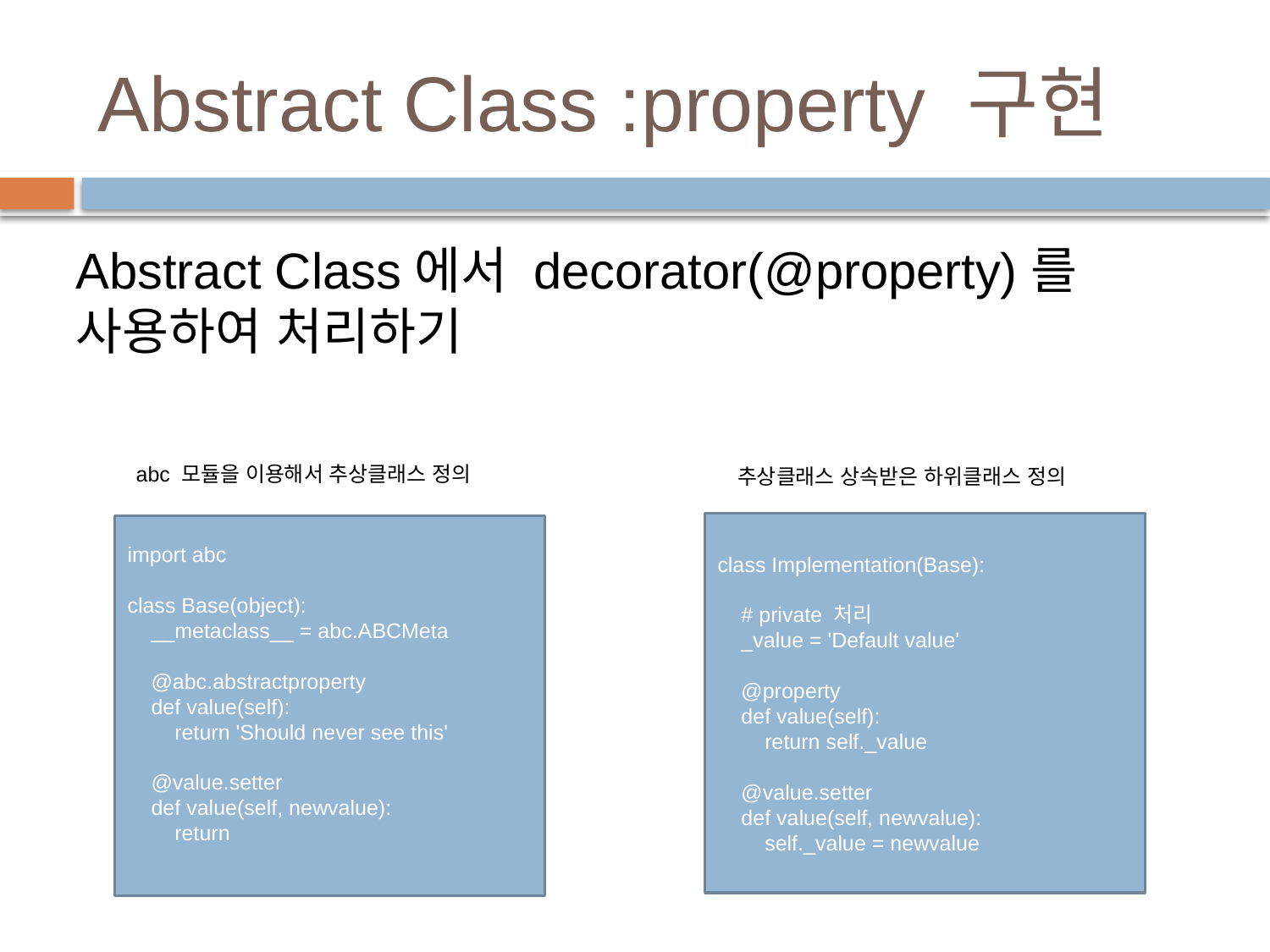

# Abstract Class :property 구현
Abstract Class에서 decorator(@property)를 사용하여 처리하기
abc 모듈을 이용해서 추상클래스 정의
추상클래스 상속받은 하위클래스 정의
class Implementation(Base):

    # private 처리
    _value = 'Default value'

    @property
    def value(self):
        return self._value

    @value.setter
    def value(self, newvalue):
        self._value = newvalue
import abc

class Base(object):
    __metaclass__ = abc.ABCMeta

    @abc.abstractproperty
    def value(self):
        return 'Should never see this'

    @value.setter
    def value(self, newvalue):
        return